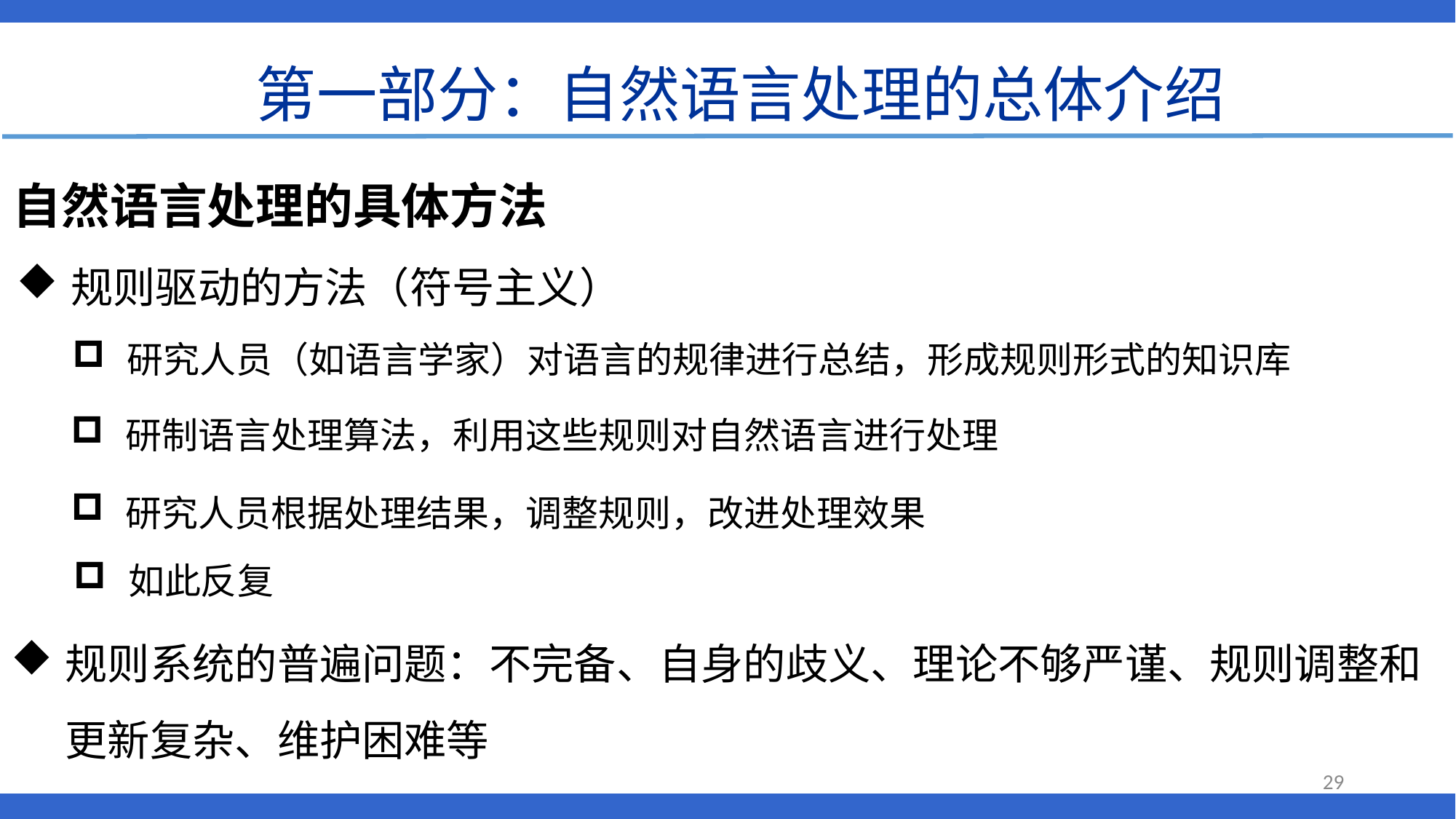

第一部分：自然语言处理的总体介绍
自然语言处理的具体方法
规则驱动的方法（符号主义）
研究人员（如语言学家）对语言的规律进行总结，形成规则形式的知识库
研制语言处理算法，利用这些规则对自然语言进行处理
研究人员根据处理结果，调整规则，改进处理效果
如此反复
规则系统的普遍问题：不完备、自身的歧义、理论不够严谨、规则调整和更新复杂、维护困难等
29